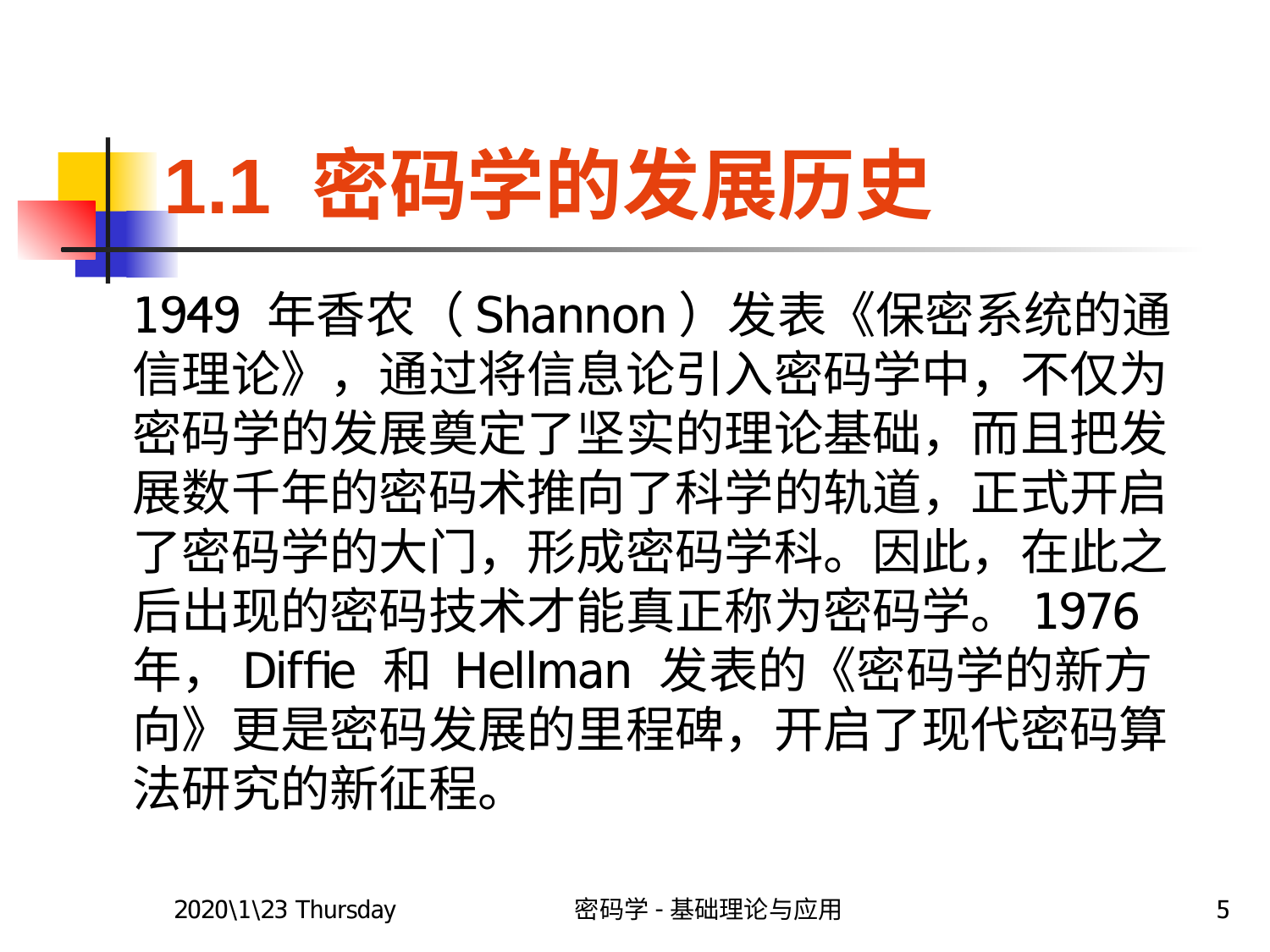

# 1.1 密码学的发展历史
1949 年香农（Shannon）发表《保密系统的通信理论》，通过将信息论引入密码学中，不仅为密码学的发展奠定了坚实的理论基础，而且把发展数千年的密码术推向了科学的轨道，正式开启了密码学的大门，形成密码学科。因此，在此之后出现的密码技术才能真正称为密码学。1976 年，Diffie 和 Hellman 发表的《密码学的新方向》更是密码发展的里程碑，开启了现代密码算法研究的新征程。

2020\1\23 Thursday
密码学-基础理论与应用
5